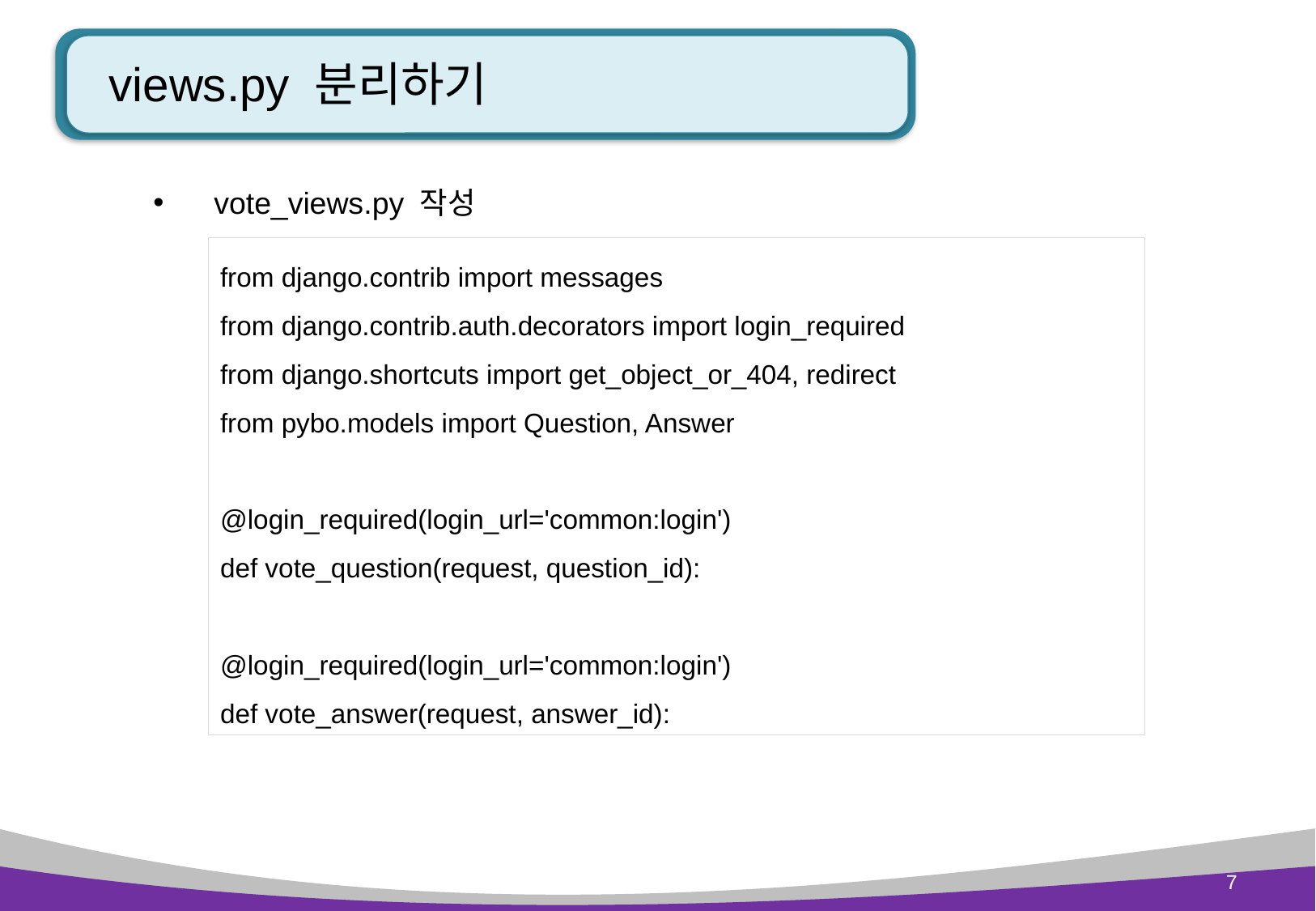

# views.py 분리하기
vote_views.py 작성
from django.contrib import messages
from django.contrib.auth.decorators import login_required
from django.shortcuts import get_object_or_404, redirect
from pybo.models import Question, Answer

@login_required(login_url='common:login')
def vote_question(request, question_id):

@login_required(login_url='common:login')
def vote_answer(request, answer_id):
7